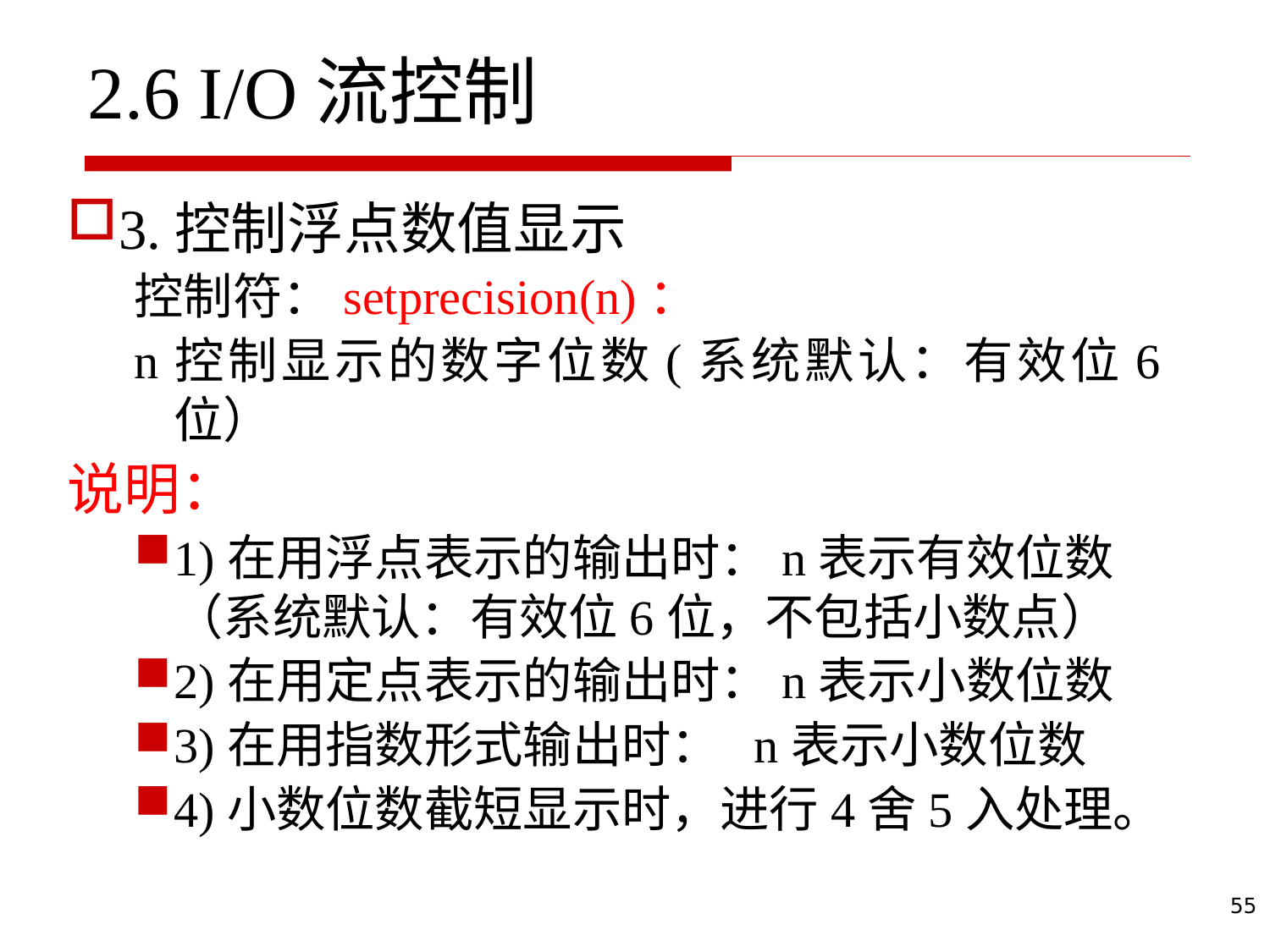

# 2.6 I/O流控制
3.控制浮点数值显示
控制符：setprecision(n)：
n控制显示的数字位数(系统默认：有效位6位）
说明：
1)在用浮点表示的输出时：n表示有效位数（系统默认：有效位6位，不包括小数点）
2)在用定点表示的输出时：n表示小数位数
3)在用指数形式输出时：  n表示小数位数
4)小数位数截短显示时，进行4舍5入处理。
55